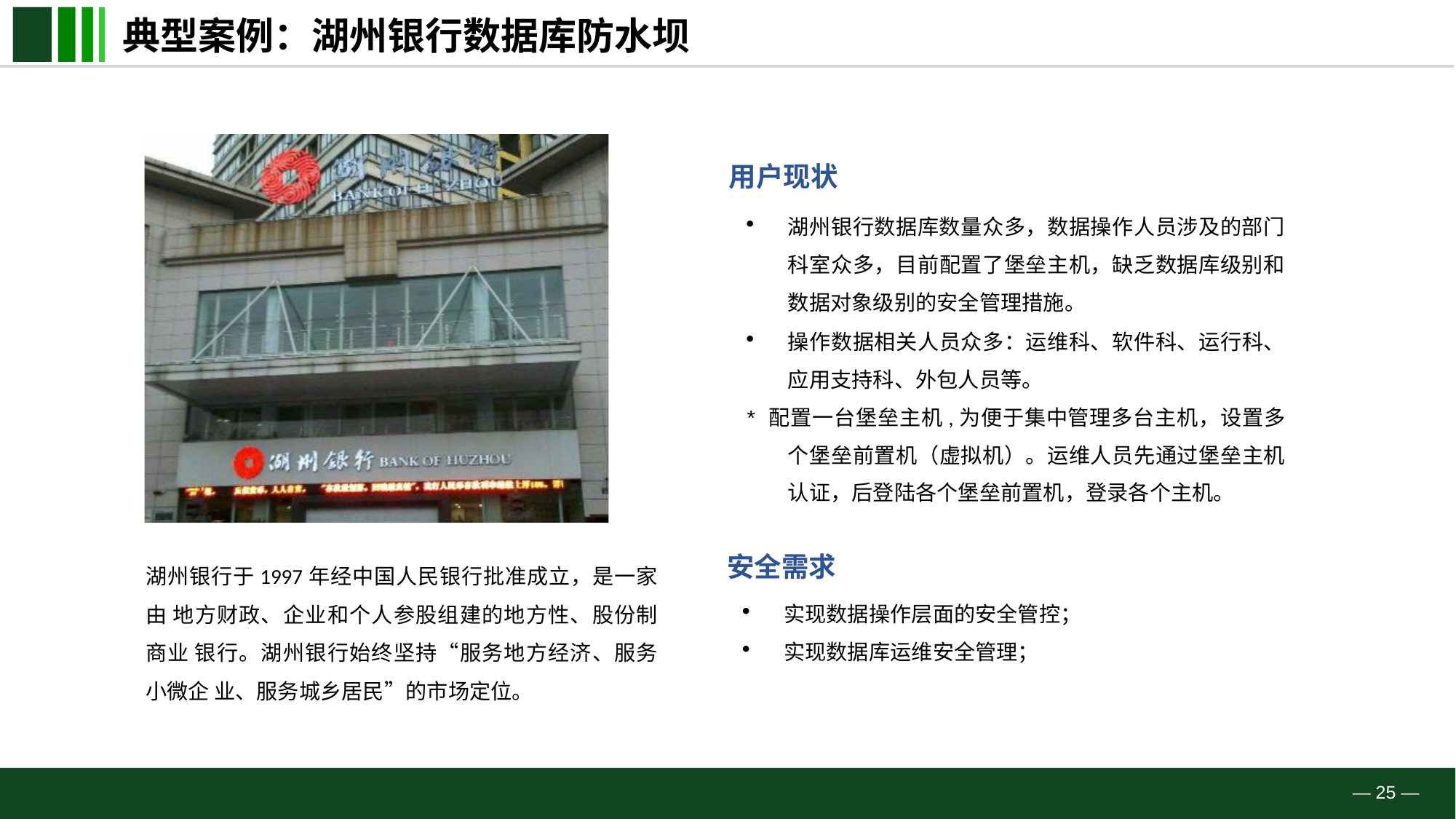

# 典型案例：湖州银行数据库防水坝

用户现状
湖州银行数据库数量众多，数据操作人员涉及的部门 科室众多，目前配置了堡垒主机，缺乏数据库级别和 数据对象级别的安全管理措施。
操作数据相关人员众多：运维科、软件科、运行科、 应用支持科、外包人员等。
* 配置一台堡垒主机,为便于集中管理多台主机，设置多 个堡垒前置机（虚拟机）。运维人员先通过堡垒主机 认证，后登陆各个堡垒前置机，登录各个主机。
安全需求
实现数据操作层面的安全管控；
实现数据库运维安全管理；
湖州银行于1997年经中国人民银行批准成立，是一家由 地方财政、企业和个人参股组建的地方性、股份制商业 银行。湖州银行始终坚持“服务地方经济、服务小微企 业、服务城乡居民”的市场定位。
— 25 —